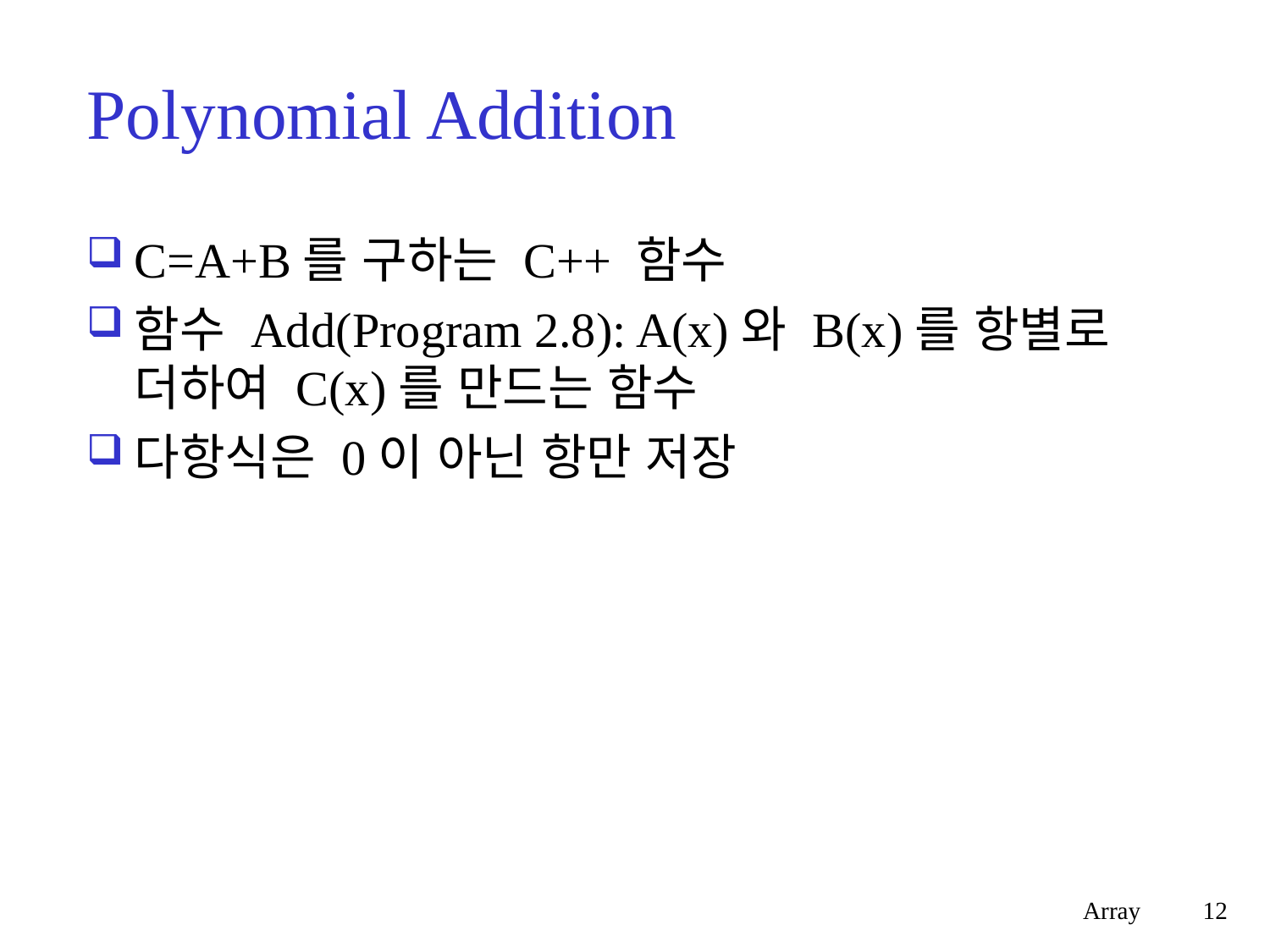

# Polynomial Addition
C=A+B를 구하는 C++ 함수
함수 Add(Program 2.8): A(x)와 B(x)를 항별로 더하여 C(x)를 만드는 함수
다항식은 0이 아닌 항만 저장
Array
12